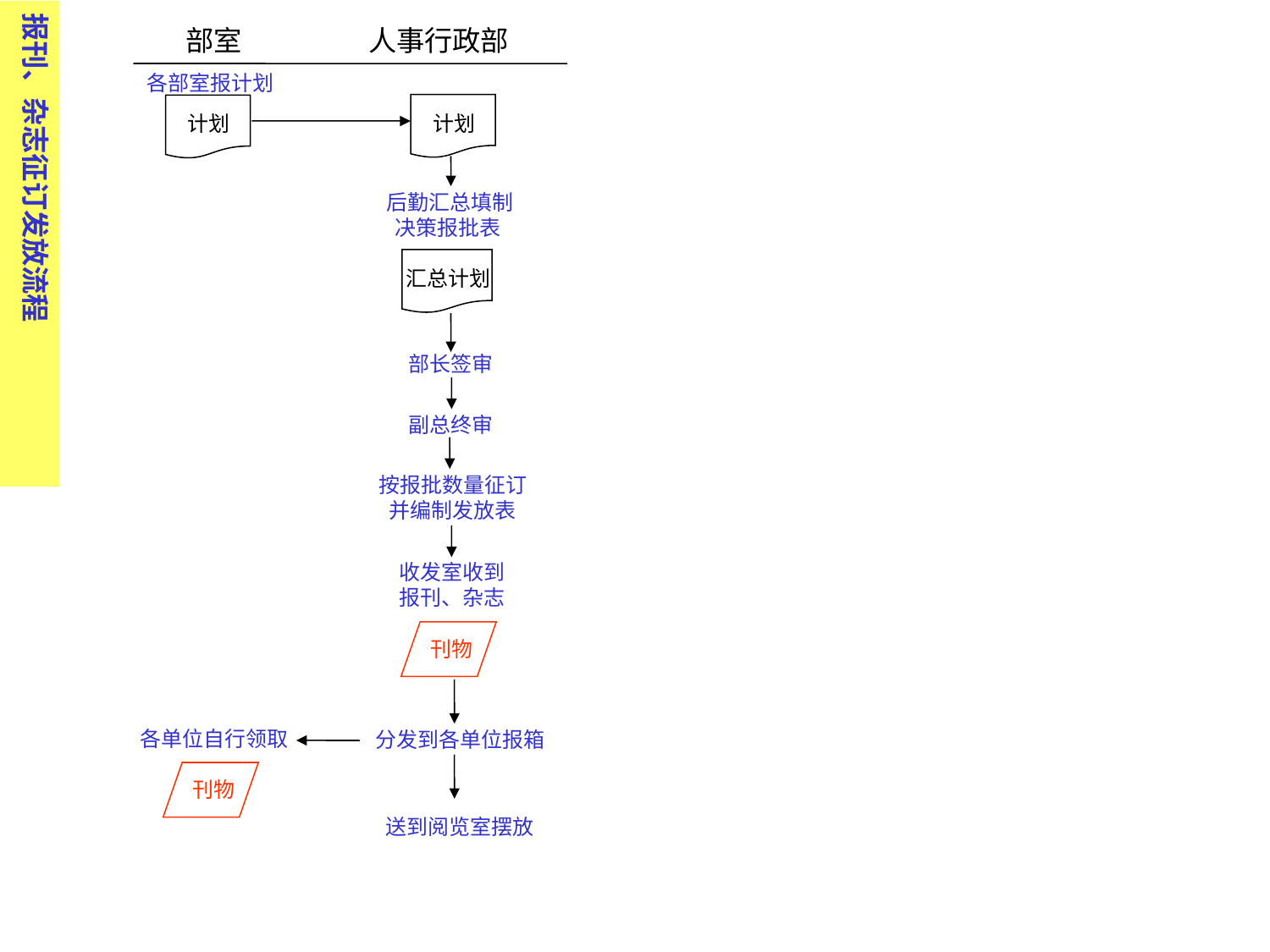

报刊、杂志征订发放流程
  部室                    人事行政部

各部室报计划

计划
计划

后勤汇总填制决策报批表

汇总计划

部长签审

副总终审

按报批数量征订并编制发放表

收发室收到报刊、杂志

刊物

各单位自行领取
分发到各单位报箱

刊物
送到阅览室摆放
42